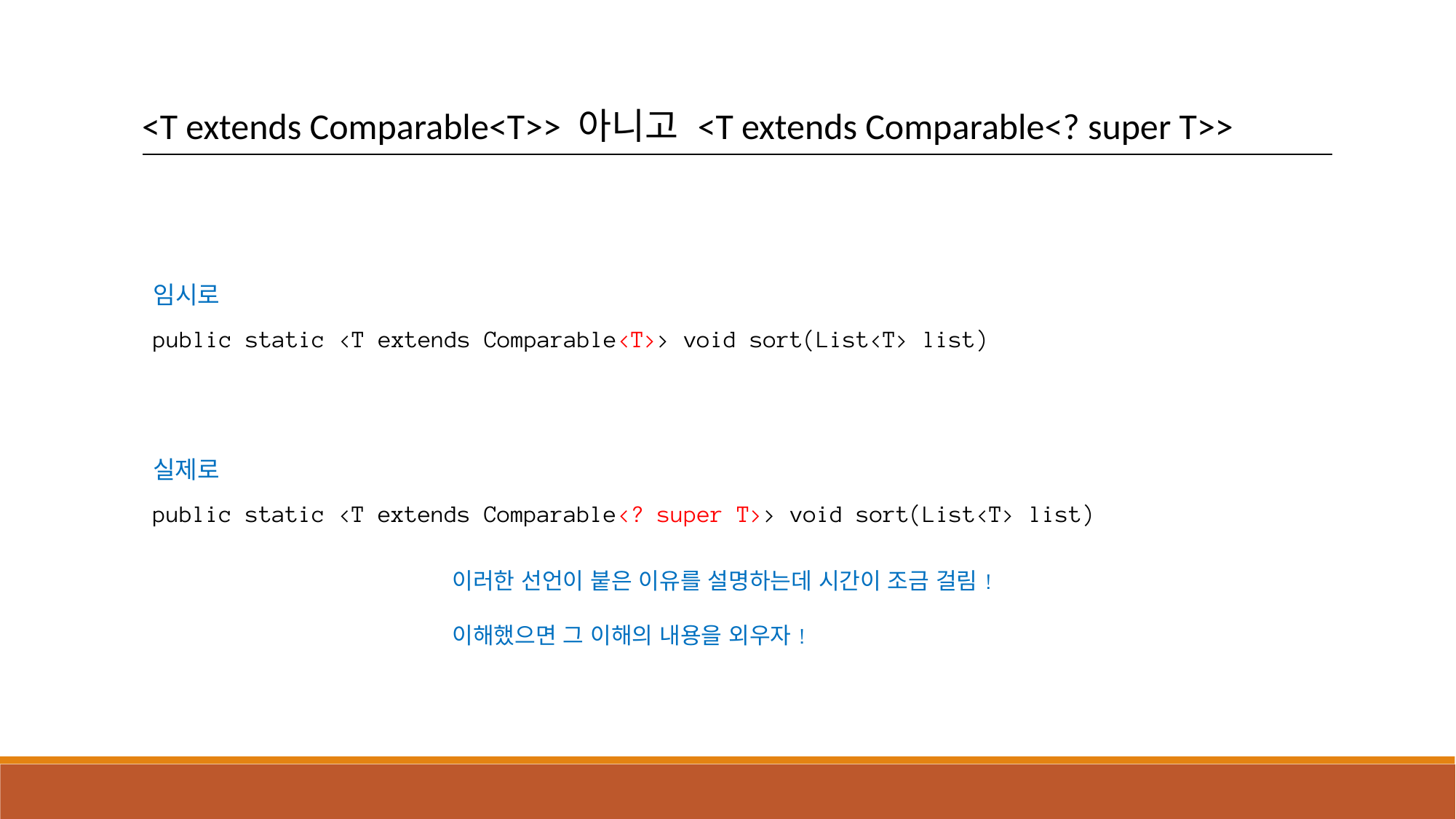

<T extends Comparable<T>> 아니고 <T extends Comparable<? super T>>
임시로
public static <T extends Comparable<T>> void sort(List<T> list)
실제로
public static <T extends Comparable<? super T>> void sort(List<T> list)
이러한 선언이 붙은 이유를 설명하는데 시간이 조금 걸림!
이해했으면 그 이해의 내용을 외우자!